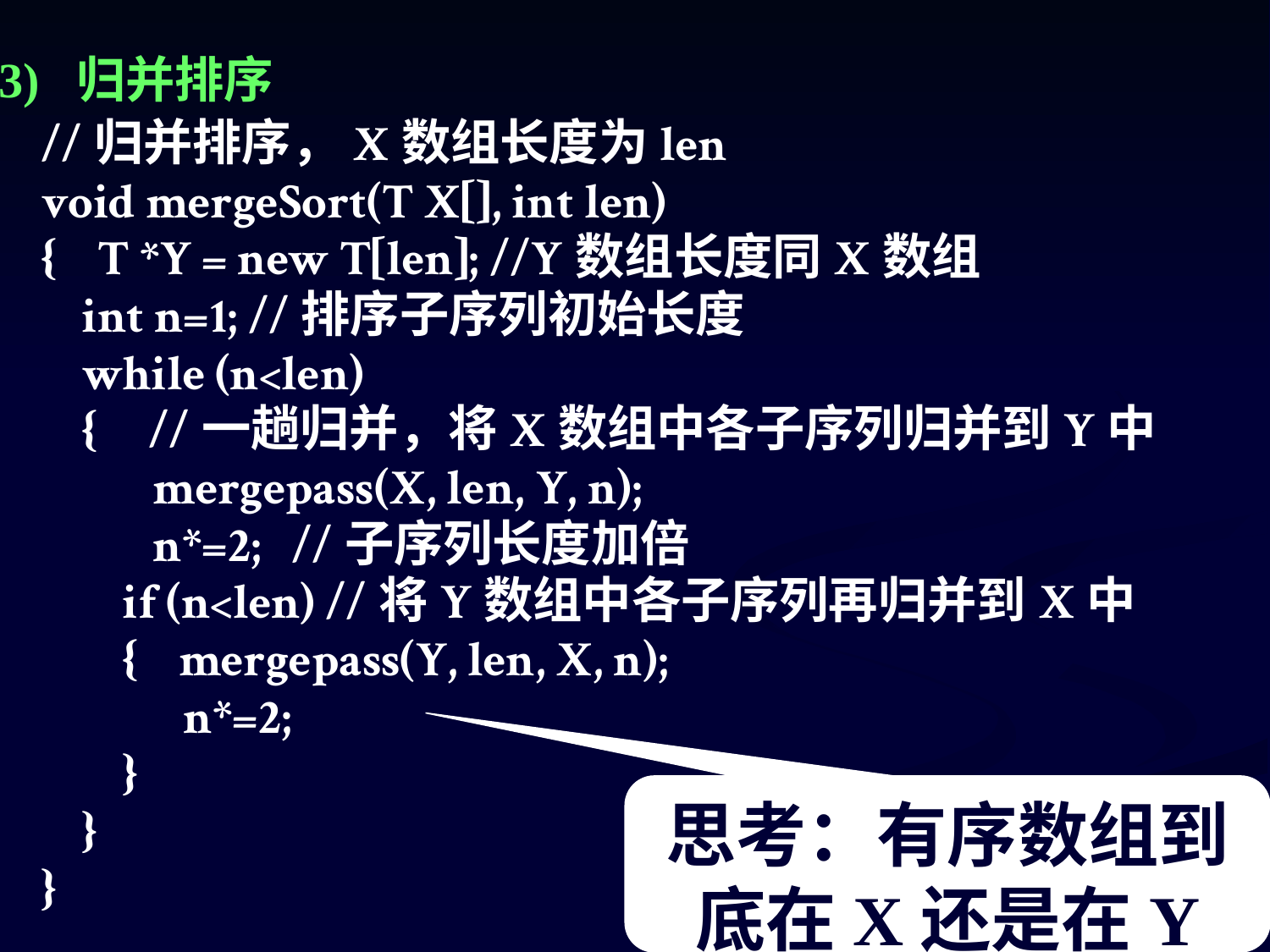

3)  归并排序
//归并排序，X数组长度为len
void mergeSort(T X[], int len)
{    T *Y = new T[len]; //Y数组长度同X数组
    int n=1; //排序子序列初始长度
    while (n<len)
    {     //一趟归并，将X数组中各子序列归并到Y中
           mergepass(X, len, Y, n);
           n*=2;   //子序列长度加倍
        if (n<len) //将Y数组中各子序列再归并到X中
        {    mergepass(Y, len, X, n);
              n*=2;
        }
    }
}
思考：有序数组到底在X还是在Y
96